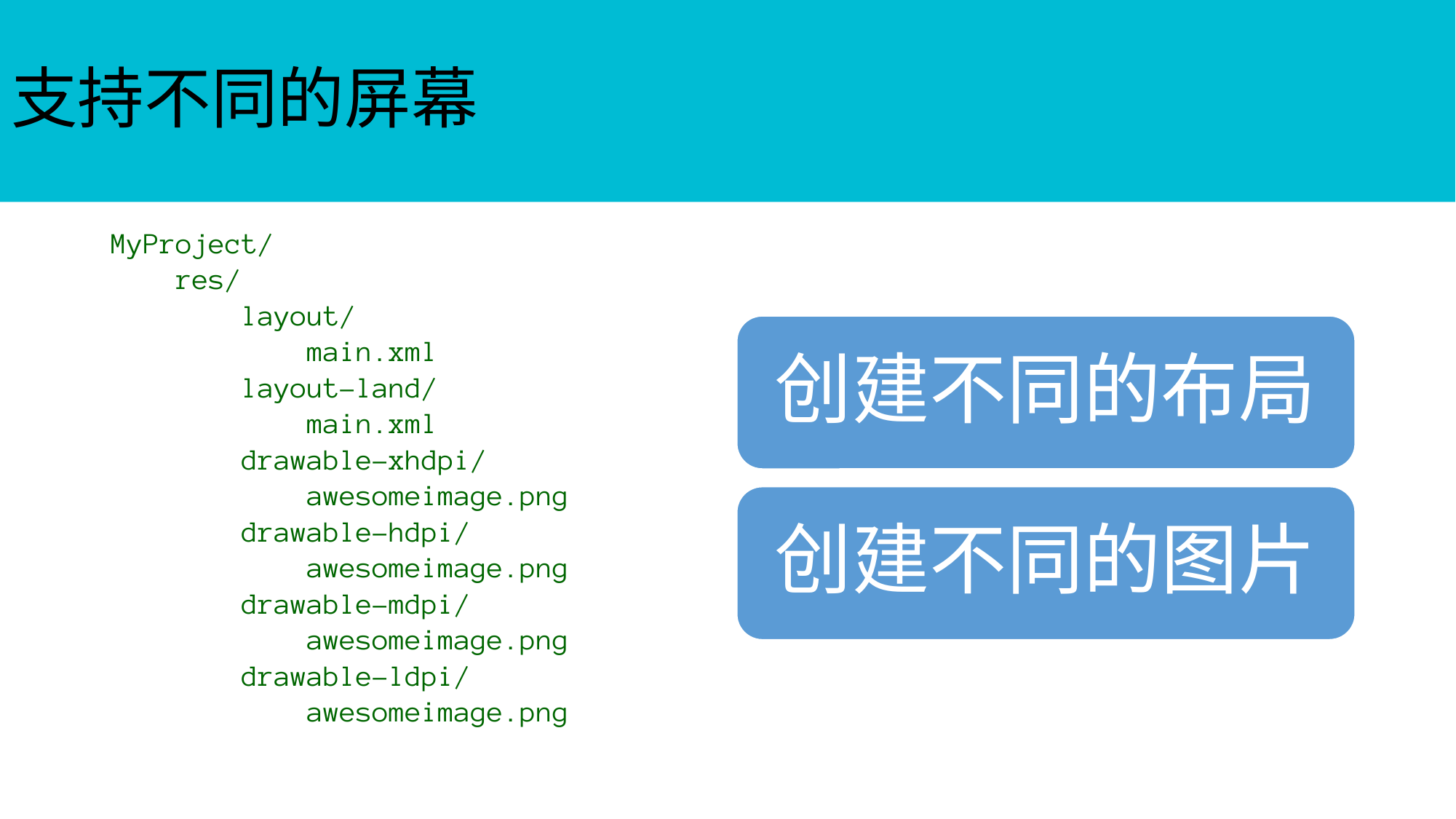

# 支持不同的屏幕
MyProject/
    res/
        layout/
            main.xml
        layout-land/
            main.xml
        drawable-xhdpi/
            awesomeimage.png
        drawable-hdpi/
            awesomeimage.png
        drawable-mdpi/
            awesomeimage.png
        drawable-ldpi/
            awesomeimage.png
创建不同的布局
创建不同的图片